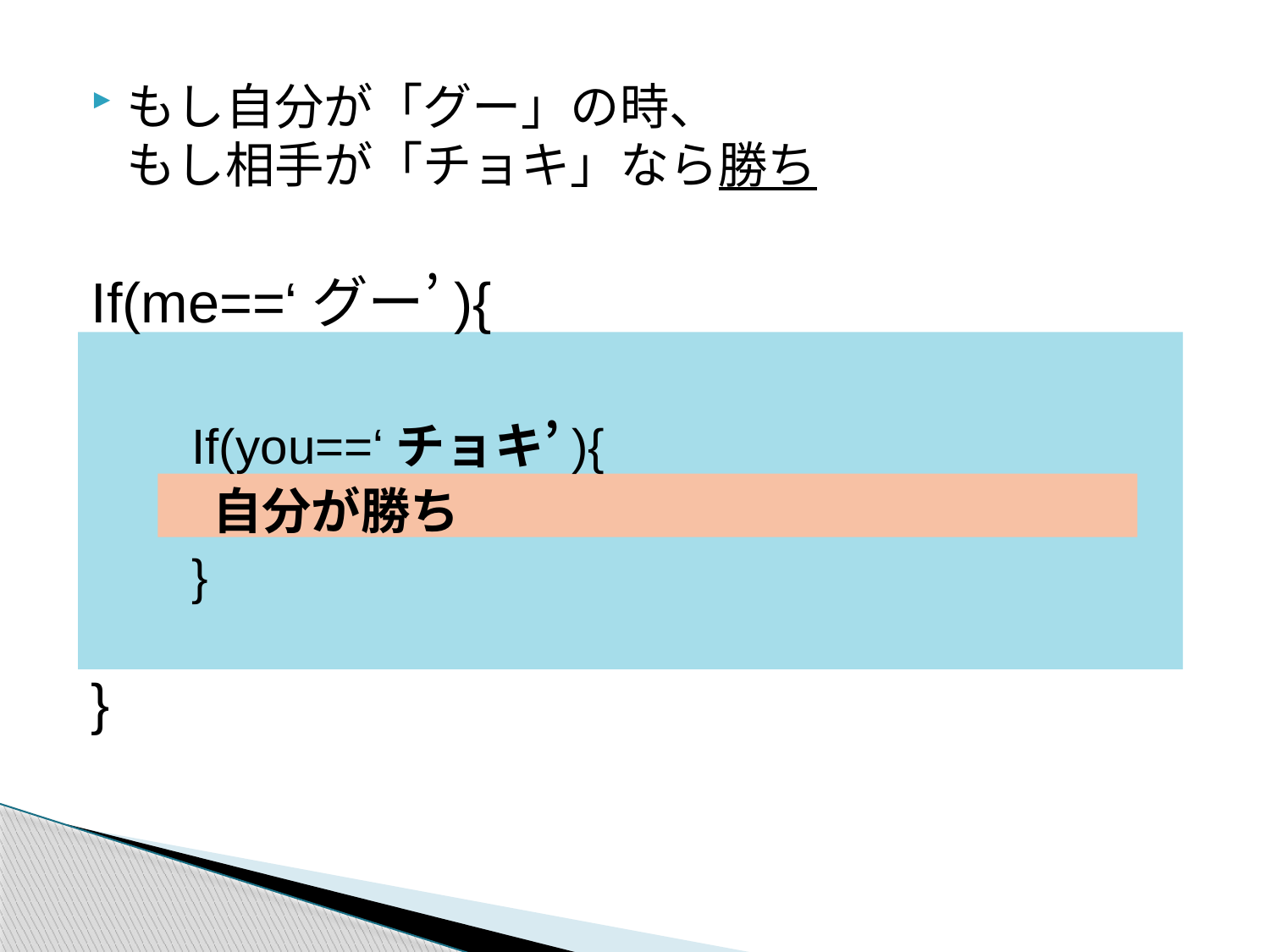

もし自分が「グー」の時、
もし相手が「チョキ」なら勝ち

If(me==‘グー’){

　If(you==‘チョキ’){
　自分が勝ち
　}

}